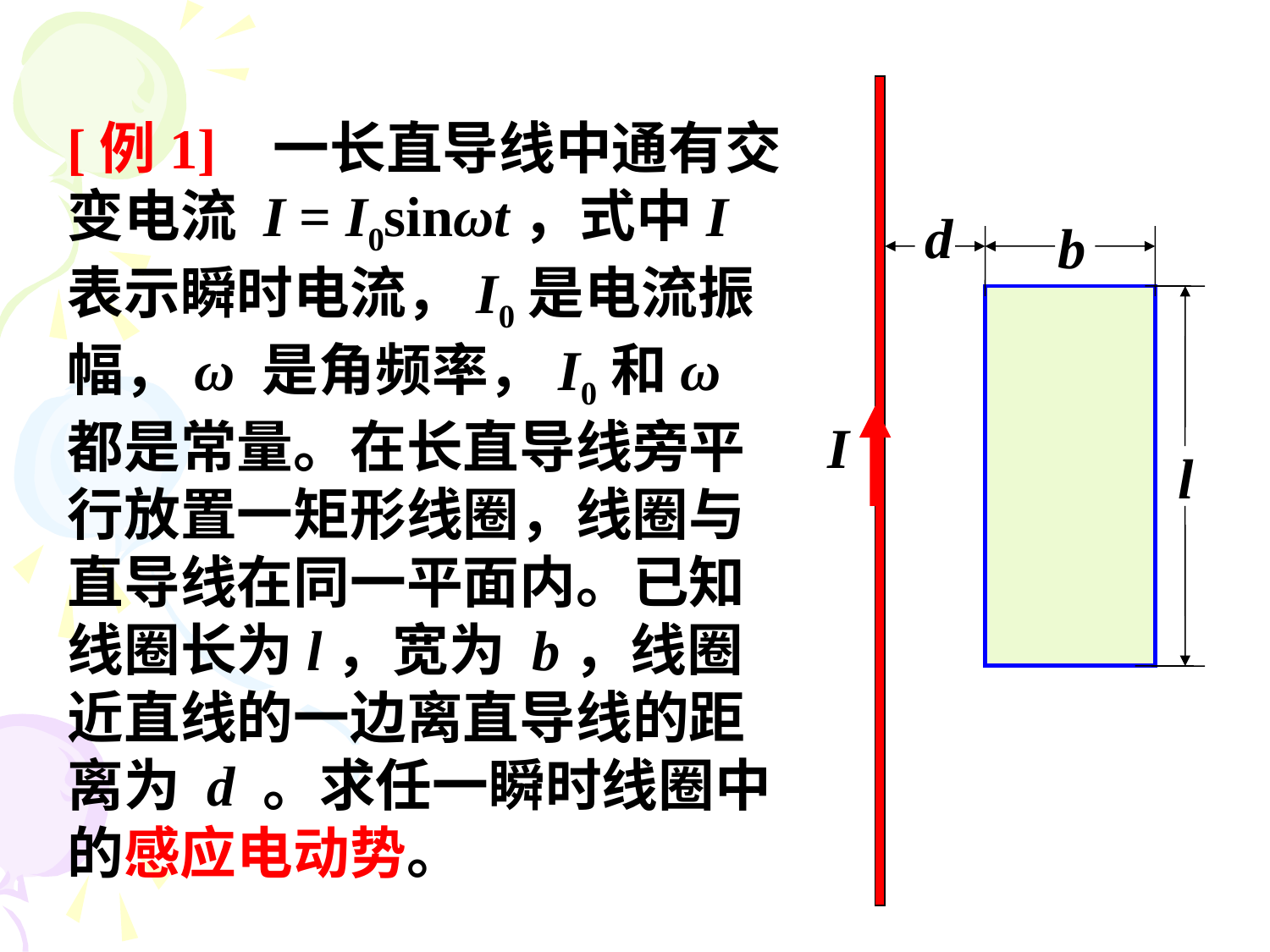

[例1]   一长直导线中通有交变电流 I = I0sinωt，式中I表示瞬时电流，I0是电流振幅，ω 是角频率，I0和ω都是常量。在长直导线旁平行放置一矩形线圈，线圈与直导线在同一平面内。已知线圈长为l，宽为 b，线圈近直线的一边离直导线的距离为 d 。求任一瞬时线圈中的感应电动势。
d
b

I

l